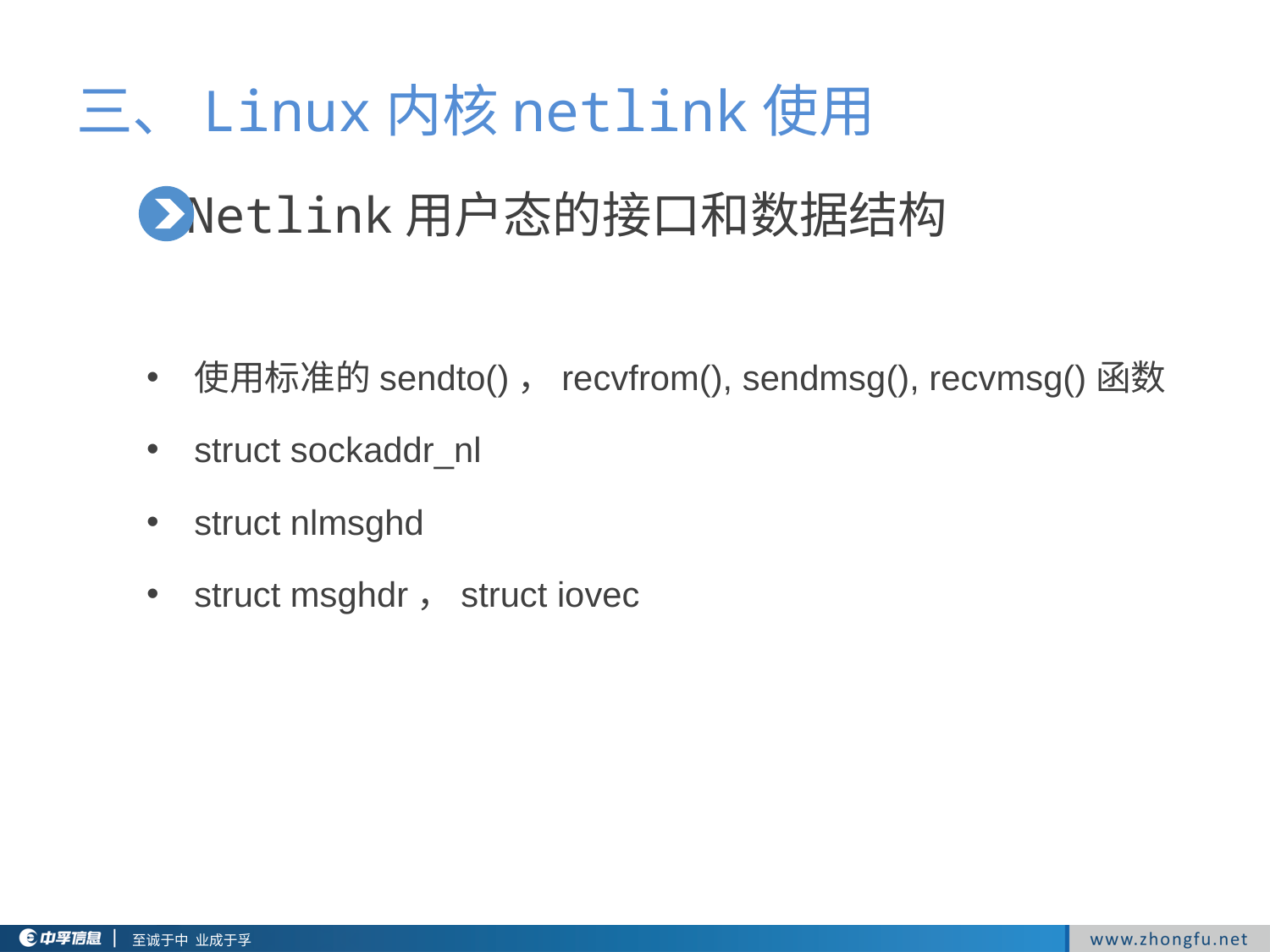

三、Linux内核netlink使用
Netlink用户态的接口和数据结构

使用标准的sendto()，recvfrom(), sendmsg(), recvmsg()函数
struct sockaddr_nl
struct nlmsghd
struct msghdr，struct iovec